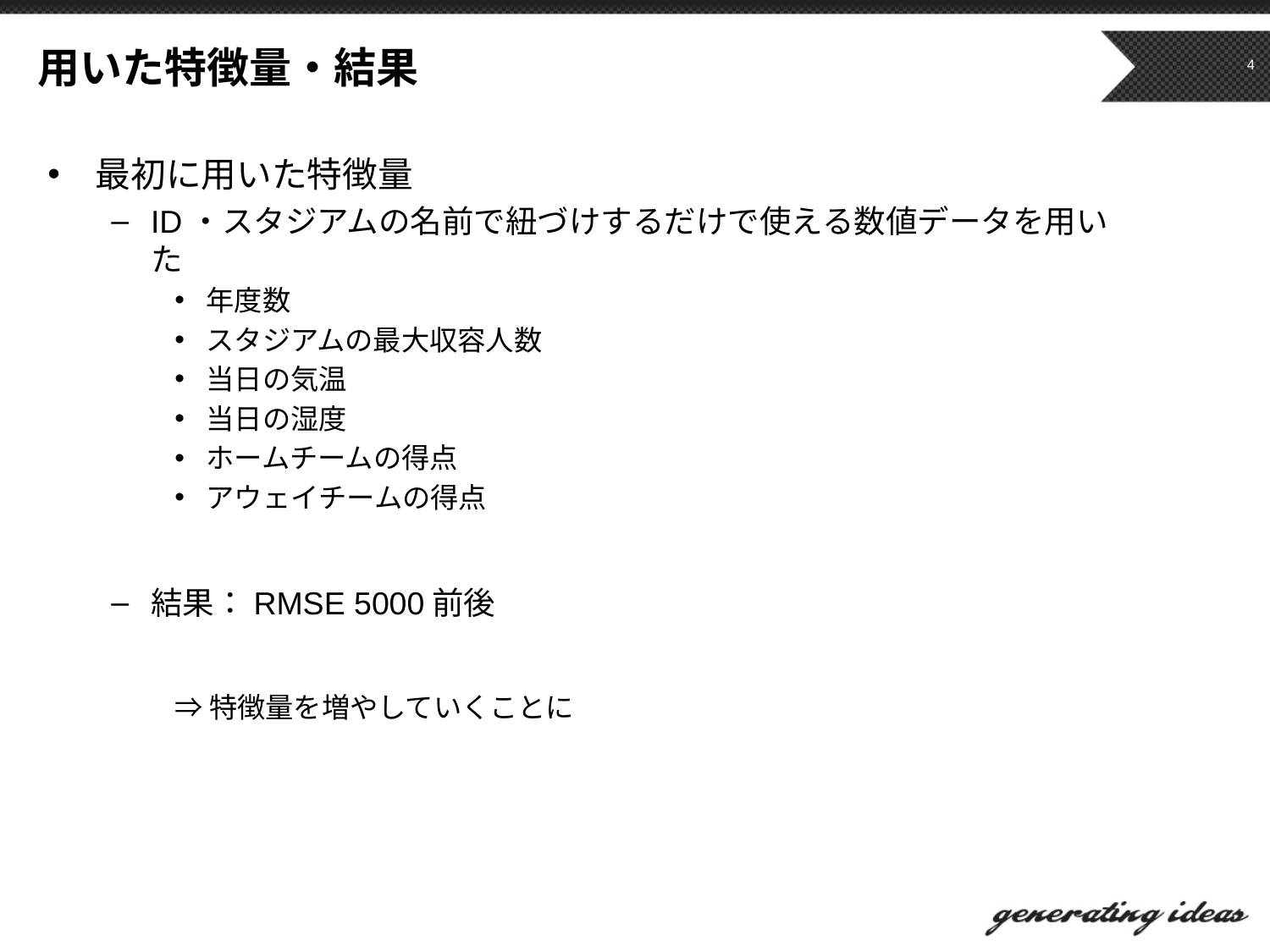

# 用いた特徴量・結果
4
最初に用いた特徴量
ID・スタジアムの名前で紐づけするだけで使える数値データを用いた
年度数
スタジアムの最大収容人数
当日の気温
当日の湿度
ホームチームの得点
アウェイチームの得点

結果：RMSE 5000前後

⇒特徴量を増やしていくことに